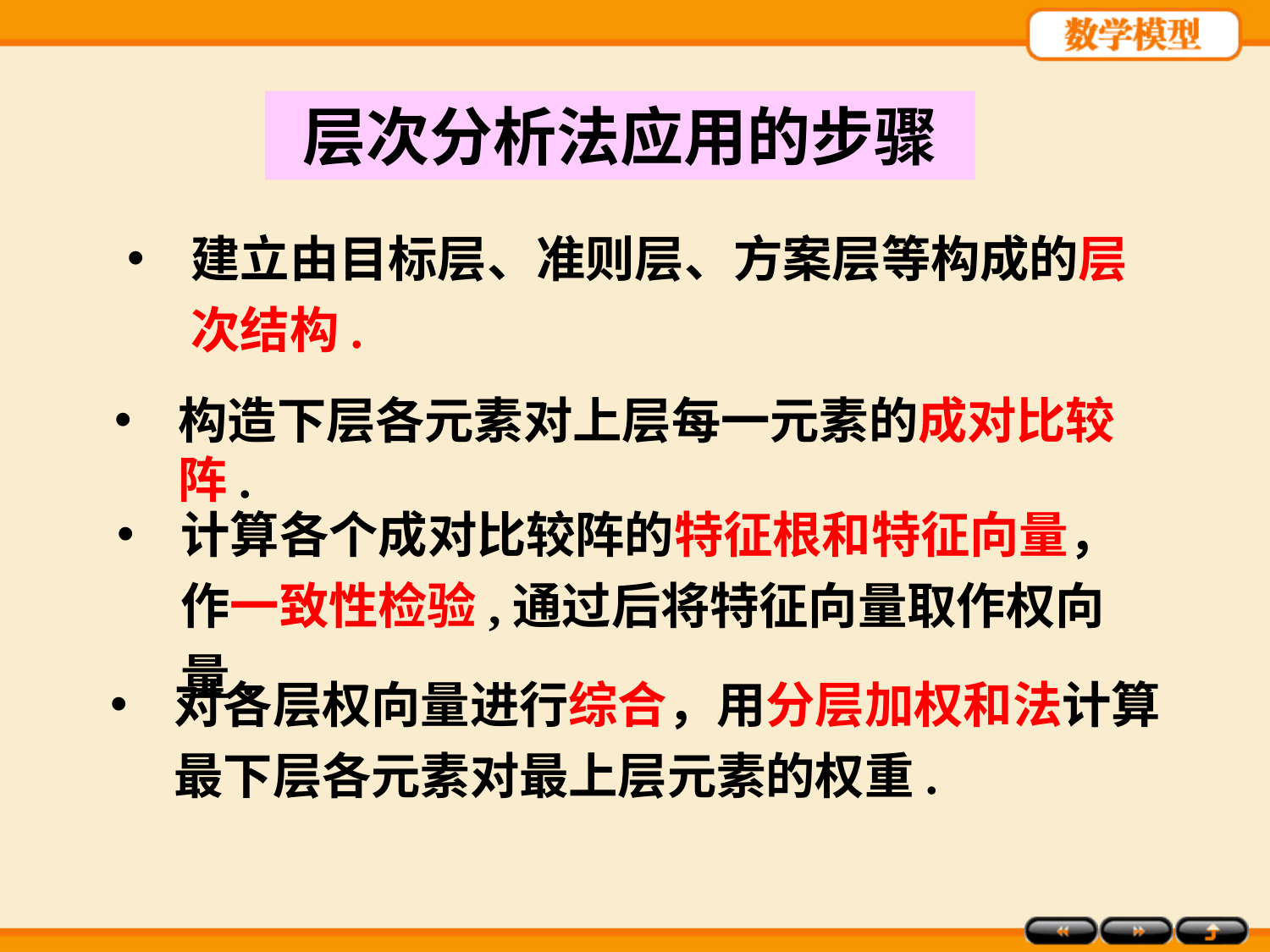

层次分析法应用的步骤
建立由目标层、准则层、方案层等构成的层次结构.
构造下层各元素对上层每一元素的成对比较阵.
计算各个成对比较阵的特征根和特征向量，作一致性检验,通过后将特征向量取作权向量.
对各层权向量进行综合，用分层加权和法计算最下层各元素对最上层元素的权重.